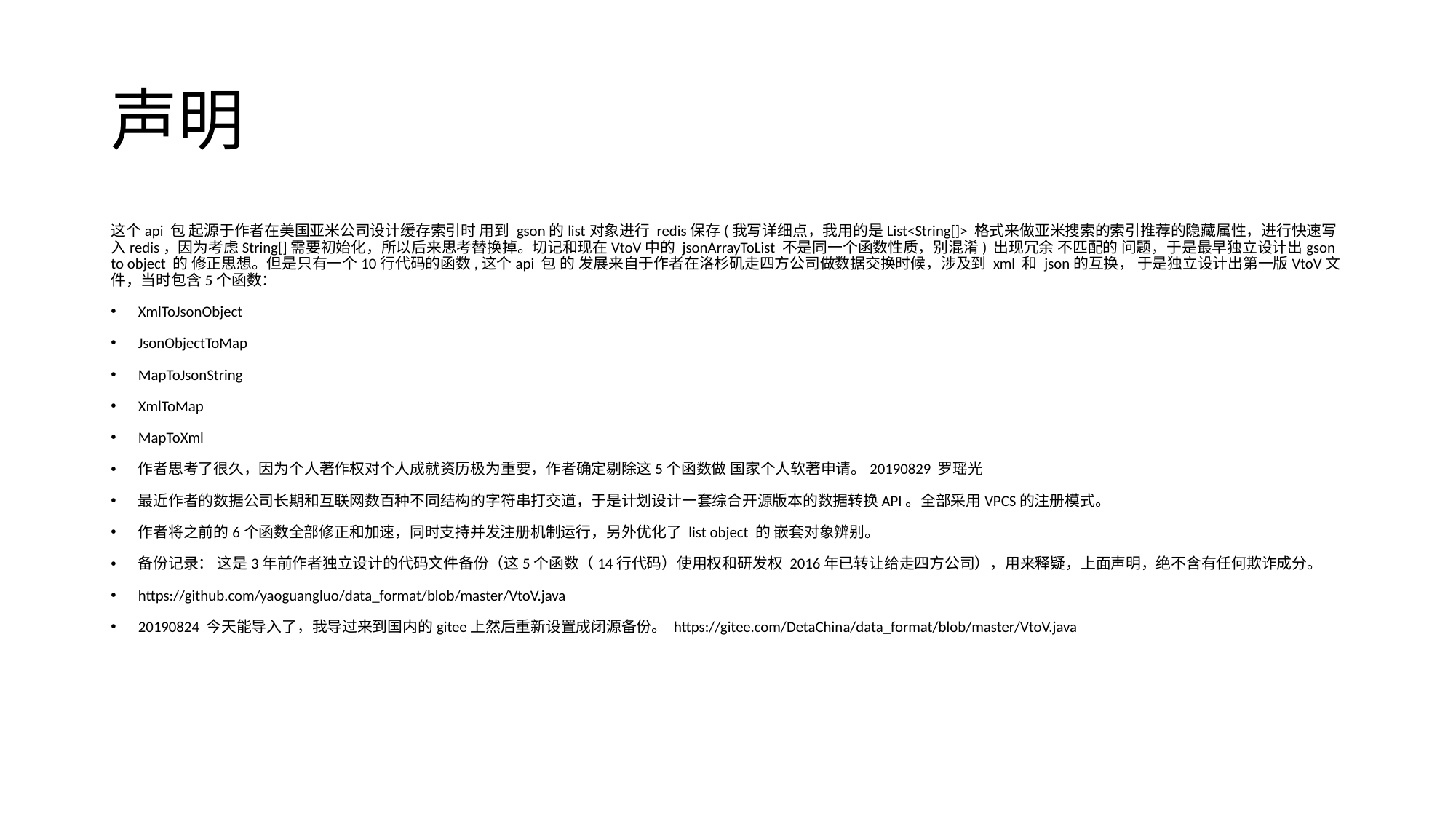

# 声明
这个api 包 起源于作者在美国亚米公司设计缓存索引时 用到 gson的list对象进行 redis保存(我写详细点，我用的是List<String[]> 格式来做亚米搜索的索引推荐的隐藏属性，进行快速写入redis，因为考虑String[]需要初始化，所以后来思考替换掉。切记和现在VtoV中的 jsonArrayToList 不是同一个函数性质，别混淆) 出现冗余 不匹配的 问题，于是最早独立设计出gson to object 的 修正思想。但是只有一个10行代码的函数,这个api 包 的 发展来自于作者在洛杉矶走四方公司做数据交换时候，涉及到 xml 和 json的互换， 于是独立设计出第一版VtoV文件，当时包含5个函数：
XmlToJsonObject
JsonObjectToMap
MapToJsonString
XmlToMap
MapToXml
作者思考了很久，因为个人著作权对个人成就资历极为重要，作者确定剔除这5个函数做 国家个人软著申请。20190829 罗瑶光
最近作者的数据公司长期和互联网数百种不同结构的字符串打交道，于是计划设计一套综合开源版本的数据转换API。全部采用VPCS的注册模式。
作者将之前的6个函数全部修正和加速，同时支持并发注册机制运行，另外优化了 list object 的 嵌套对象辨别。
备份记录： 这是3年前作者独立设计的代码文件备份（这5个函数（14行代码）使用权和研发权 2016年已转让给走四方公司），用来释疑，上面声明，绝不含有任何欺诈成分。
https://github.com/yaoguangluo/data_format/blob/master/VtoV.java
20190824 今天能导入了，我导过来到国内的gitee上然后重新设置成闭源备份。 https://gitee.com/DetaChina/data_format/blob/master/VtoV.java